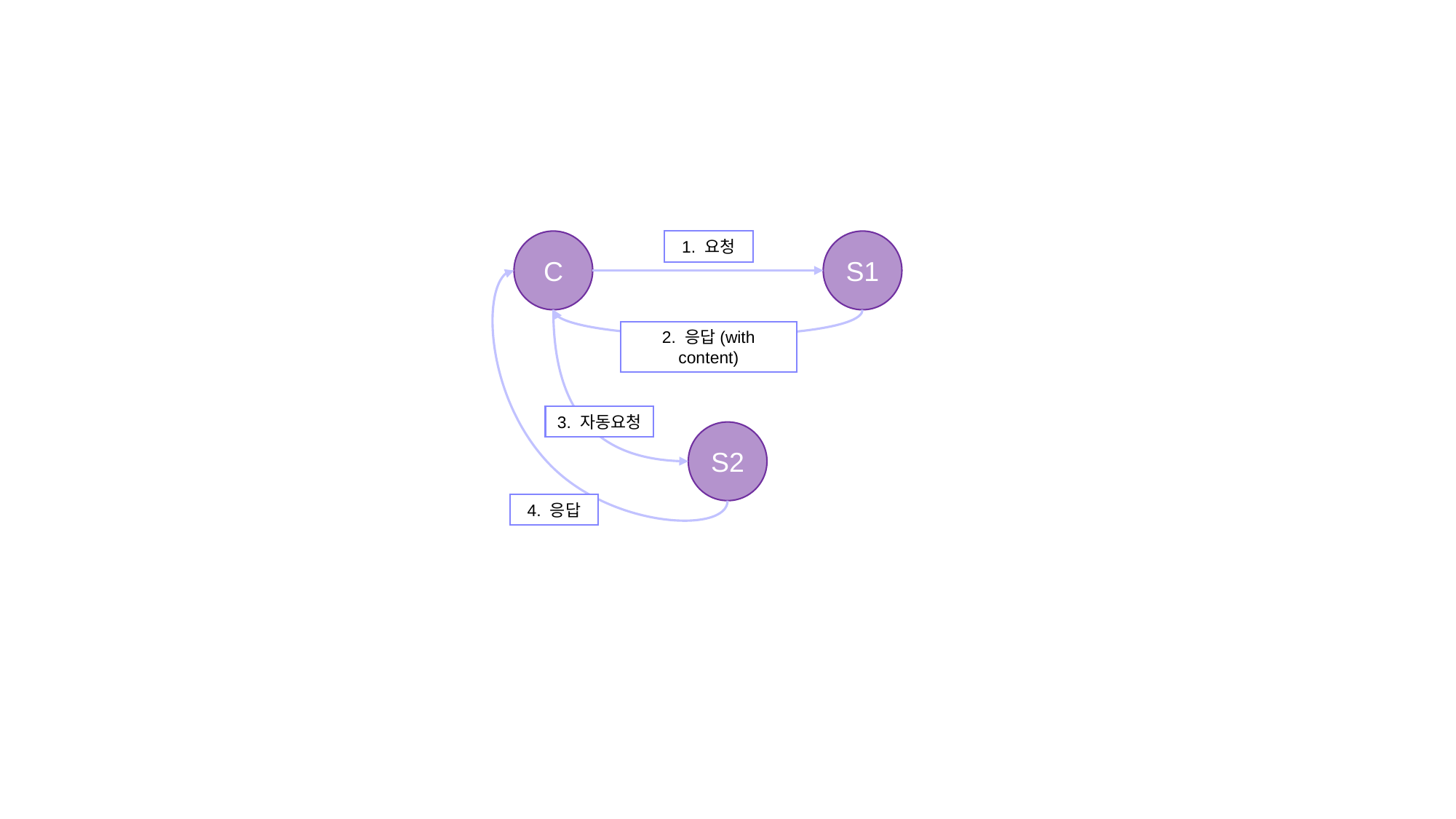

C
1. 요청
S1
2. 응답(with content)
3. 자동요청
S2
4. 응답